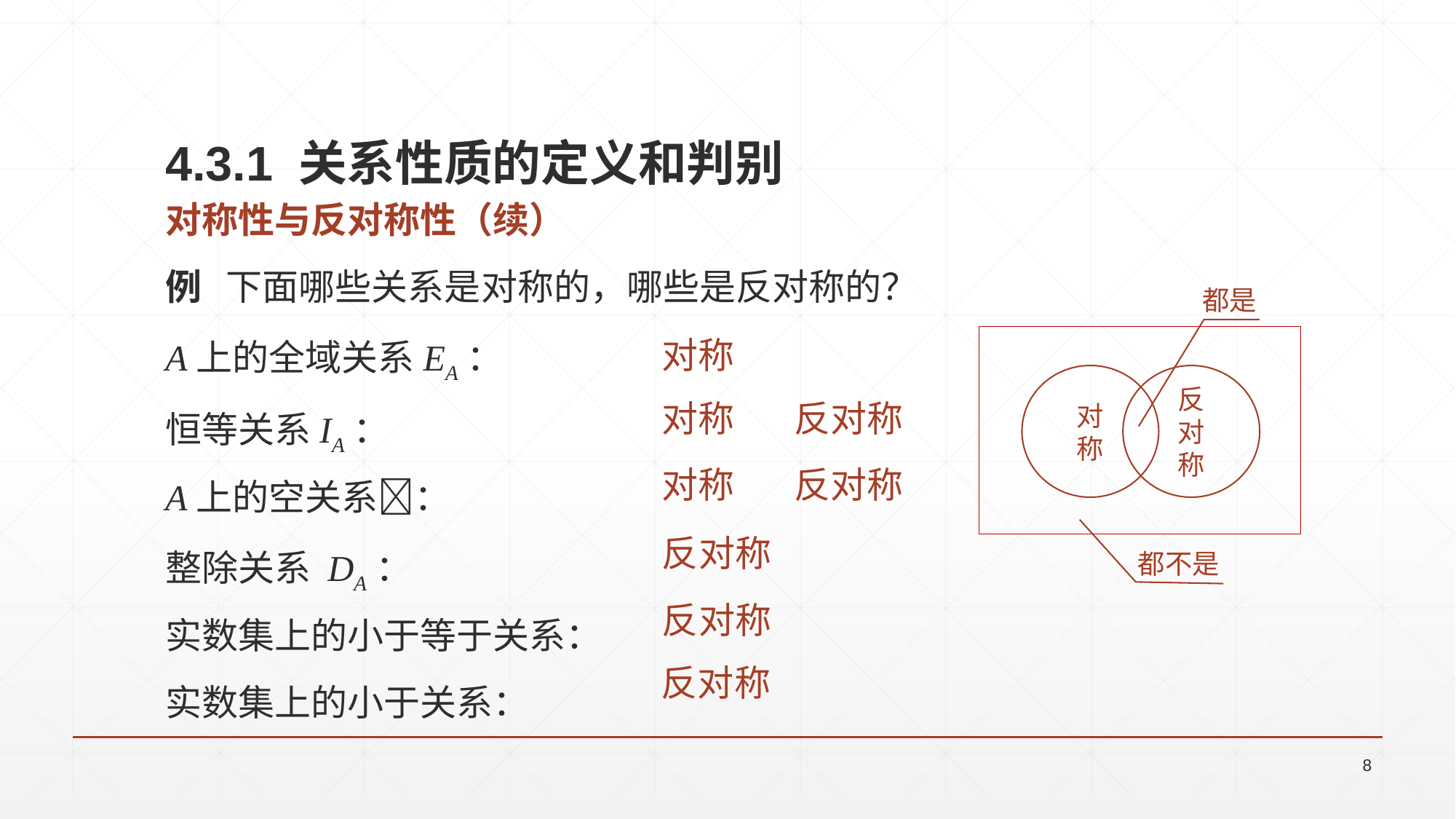

4.3.1 关系性质的定义和判别
对称性与反对称性（续）
例   下面哪些关系是对称的，哪些是反对称的？
A上的全域关系EA：
恒等关系IA：
A上的空关系∅：
整除关系 DA：
实数集上的小于等于关系：
实数集上的小于关系：
都是

对
称
反
对
称
都不是
对称
对称
反对称
对称
反对称
反对称
反对称
反对称
8